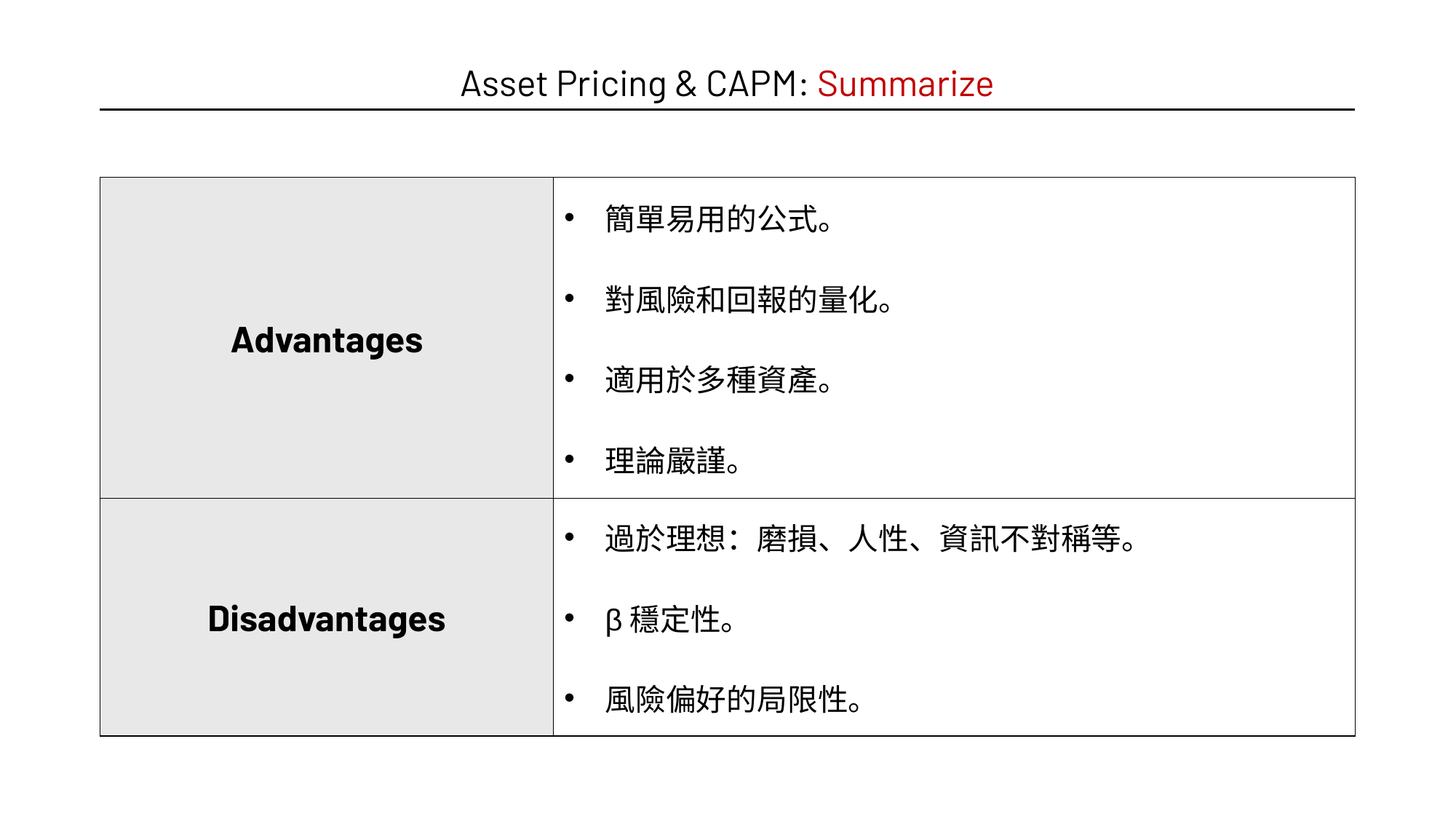

Asset Pricing & CAPM: Summarize
| Advantages | 簡單易用的公式。 對風險和回報的量化。 適用於多種資產。 理論嚴謹。 |
| --- | --- |
| Disadvantages | 過於理想：磨損、人性、資訊不對稱等。 β穩定性。 風險偏好的局限性。 |